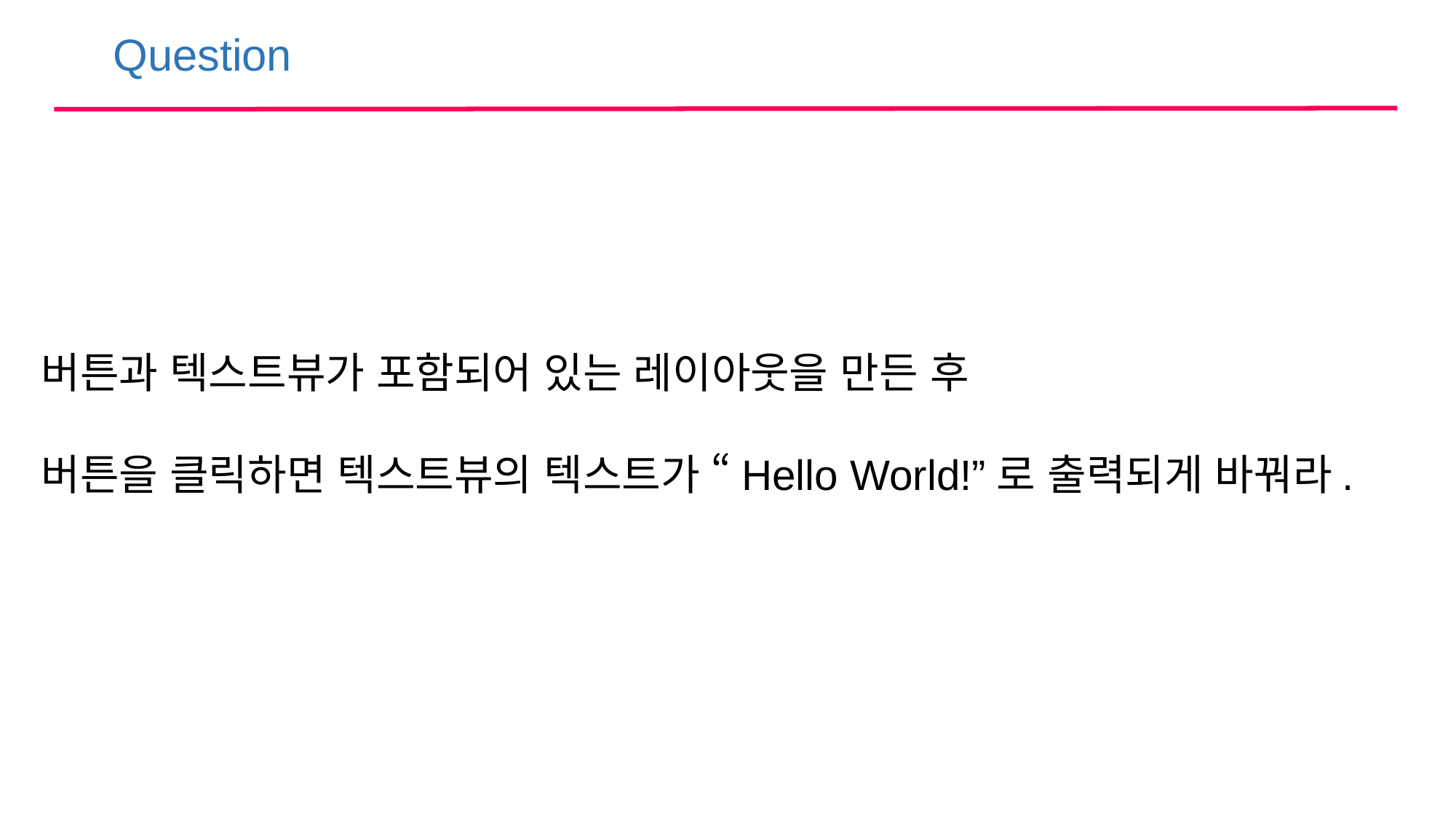

Question
버튼과 텍스트뷰가 포함되어 있는 레이아웃을 만든 후

버튼을 클릭하면 텍스트뷰의 텍스트가 “Hello World!”로 출력되게 바꿔라.